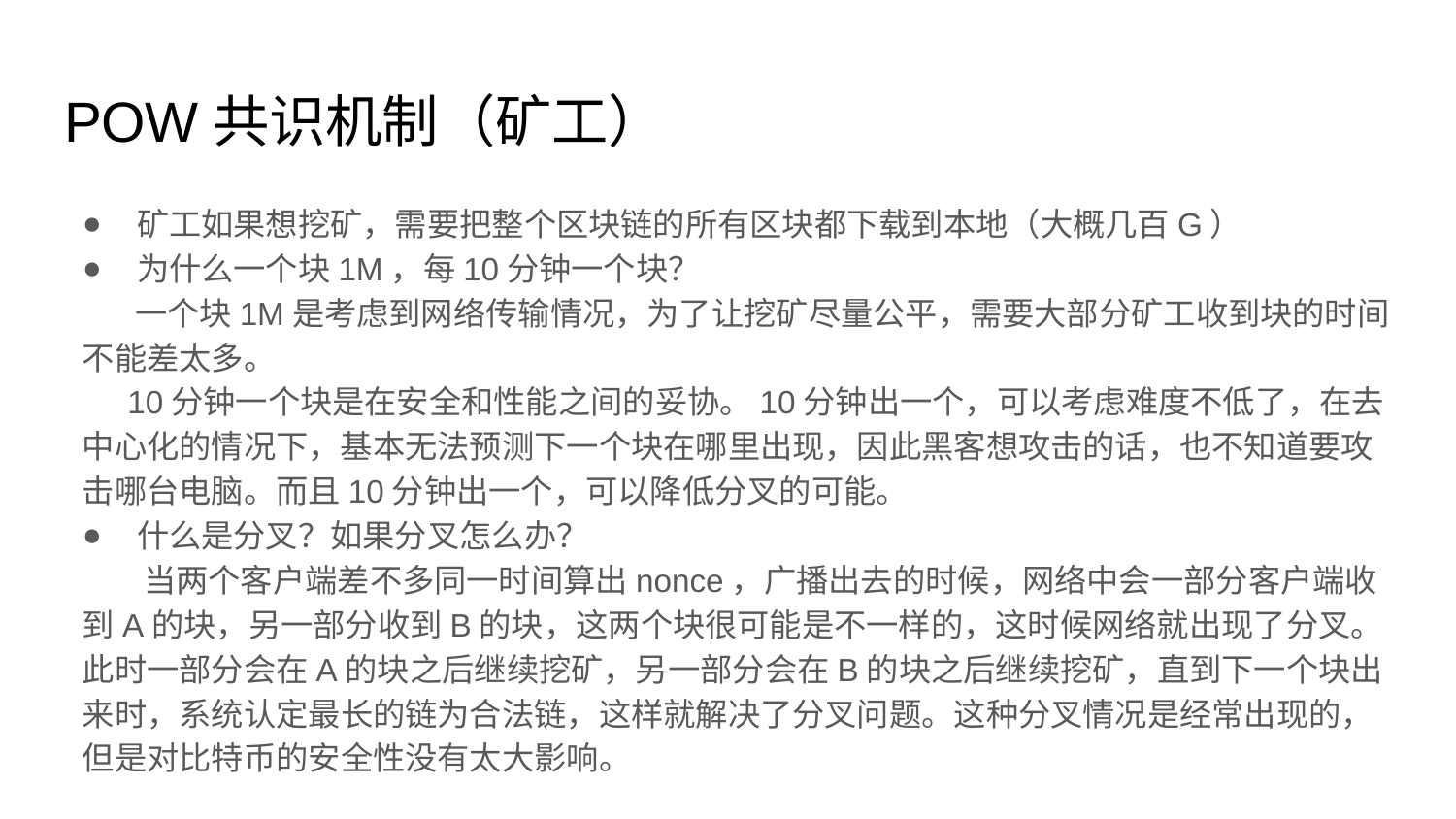

# POW共识机制（矿工）
矿工如果想挖矿，需要把整个区块链的所有区块都下载到本地（大概几百G）
为什么一个块1M，每10分钟一个块？
     一个块1M是考虑到网络传输情况，为了让挖矿尽量公平，需要大部分矿工收到块的时间不能差太多。
     10分钟一个块是在安全和性能之间的妥协。10分钟出一个，可以考虑难度不低了，在去中心化的情况下，基本无法预测下一个块在哪里出现，因此黑客想攻击的话，也不知道要攻击哪台电脑。而且10分钟出一个，可以降低分叉的可能。
什么是分叉？如果分叉怎么办？
      当两个客户端差不多同一时间算出nonce，广播出去的时候，网络中会一部分客户端收到A的块，另一部分收到B的块，这两个块很可能是不一样的，这时候网络就出现了分叉。此时一部分会在A的块之后继续挖矿，另一部分会在B的块之后继续挖矿，直到下一个块出来时，系统认定最长的链为合法链，这样就解决了分叉问题。这种分叉情况是经常出现的，但是对比特币的安全性没有太大影响。